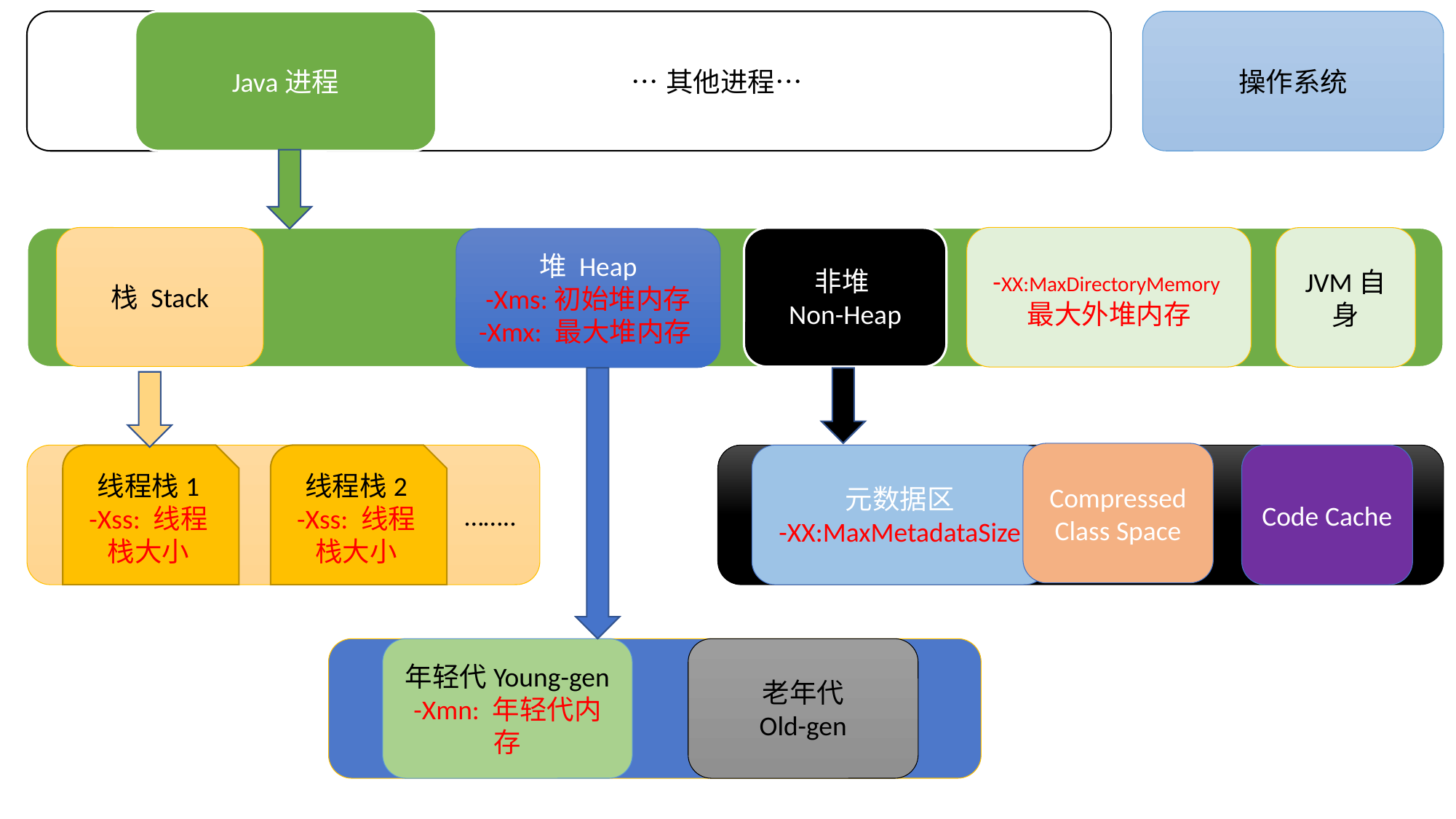

…其他进程…
Java进程
操作系统

-XX:MaxDirectoryMemory
最大外堆内存

栈 Stack
JVM自身
非堆
Non-Heap
堆 Heap
-Xms:初始堆内存
-Xmx: 最大堆内存

Compressed Class Space
                                                                   ……..
线程栈1
-Xss: 线程栈大小
线程栈2
-Xss: 线程栈大小

元数据区
-XX:MaxMetadataSize
Code Cache
年轻代Young-gen
-Xmn: 年轻代内存

老年代
Old-gen